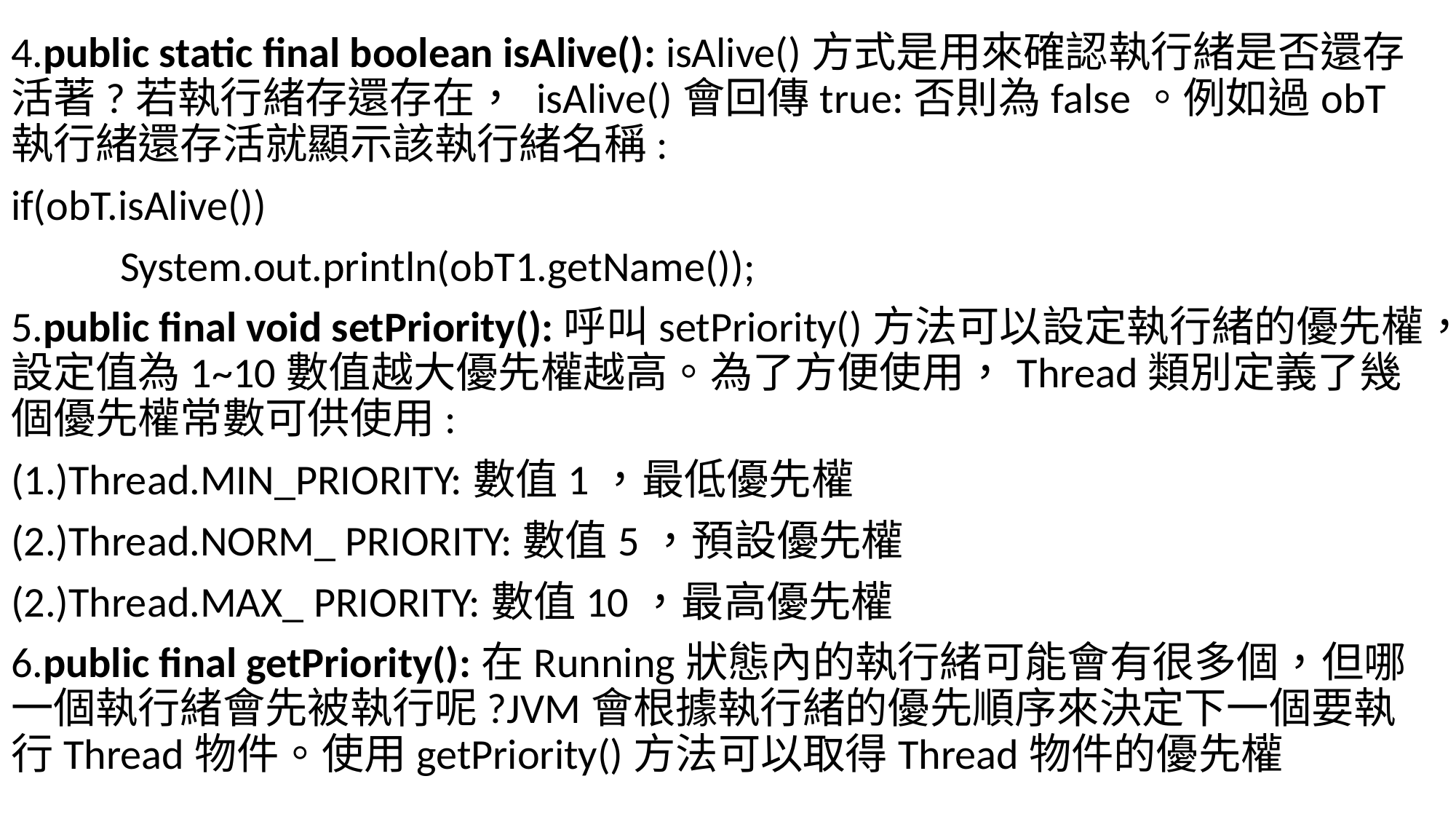

4.public static final boolean isAlive(): isAlive()方式是用來確認執行緒是否還存活著?若執行緒存還存在， isAlive()會回傳true:否則為false。例如過obT執行緒還存活就顯示該執行緒名稱:
if(obT.isAlive())
	System.out.println(obT1.getName());
5.public final void setPriority():呼叫setPriority()方法可以設定執行緒的優先權，設定值為1~10數值越大優先權越高。為了方便使用，Thread類別定義了幾個優先權常數可供使用:
(1.)Thread.MIN_PRIORITY:數值1，最低優先權
(2.)Thread.NORM_ PRIORITY:數值5，預設優先權
(2.)Thread.MAX_ PRIORITY:數值10，最高優先權
6.public final getPriority():在Running狀態內的執行緒可能會有很多個，但哪一個執行緒會先被執行呢?JVM會根據執行緒的優先順序來決定下一個要執行Thread物件。使用getPriority()方法可以取得Thread物件的優先權